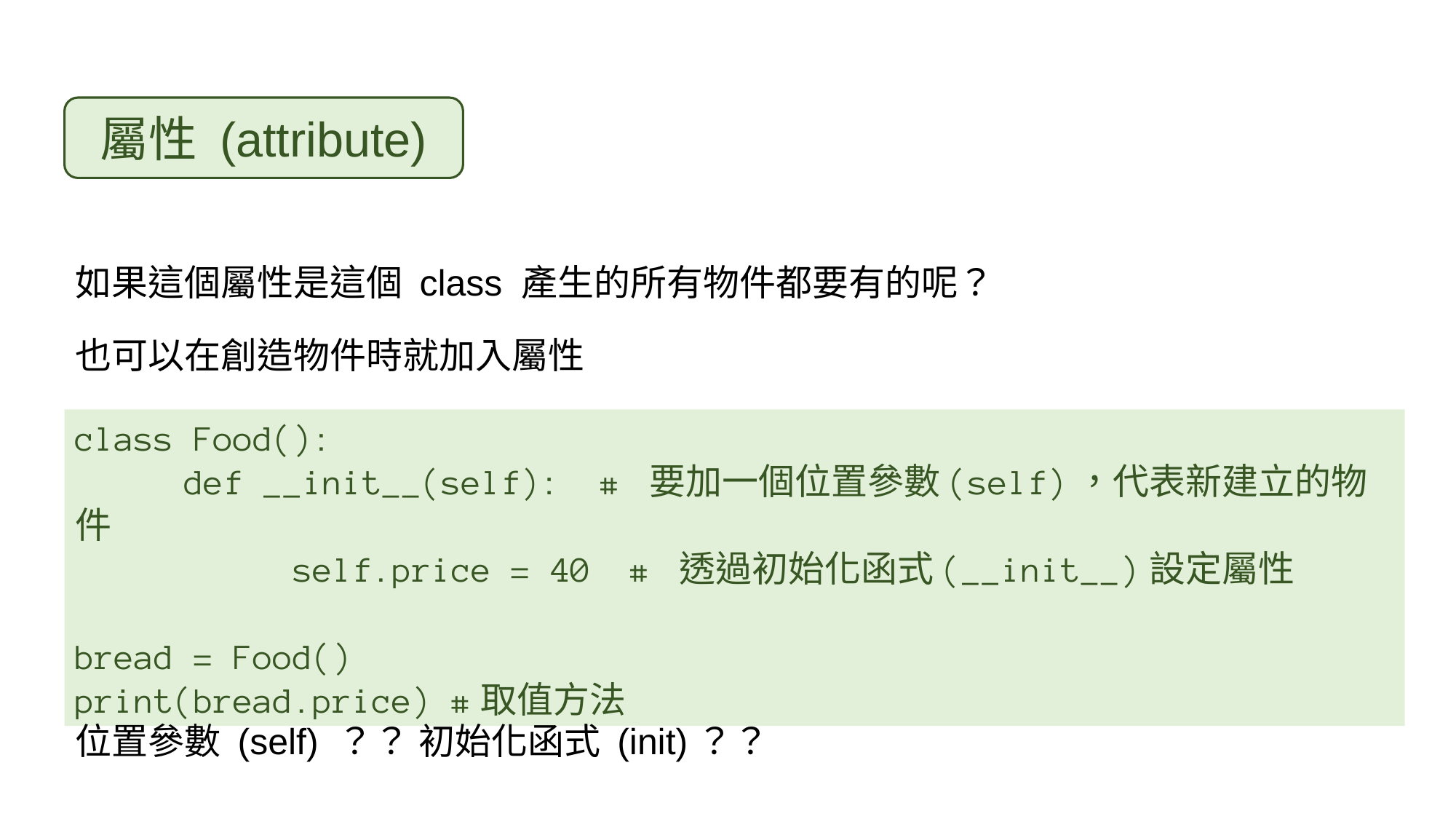

屬性 (attribute)
如果這個屬性是這個 class 產生的所有物件都要有的呢？

也可以在創造物件時就加入屬性
class Food():
	def __init__(self):  # 要加一個位置參數(self)，代表新建立的物件
		self.price = 40  # 透過初始化函式(__init__)設定屬性

bread = Food()
print(bread.price) #取值方法
位置參數 (self) ？？ 初始化函式 (init)？？